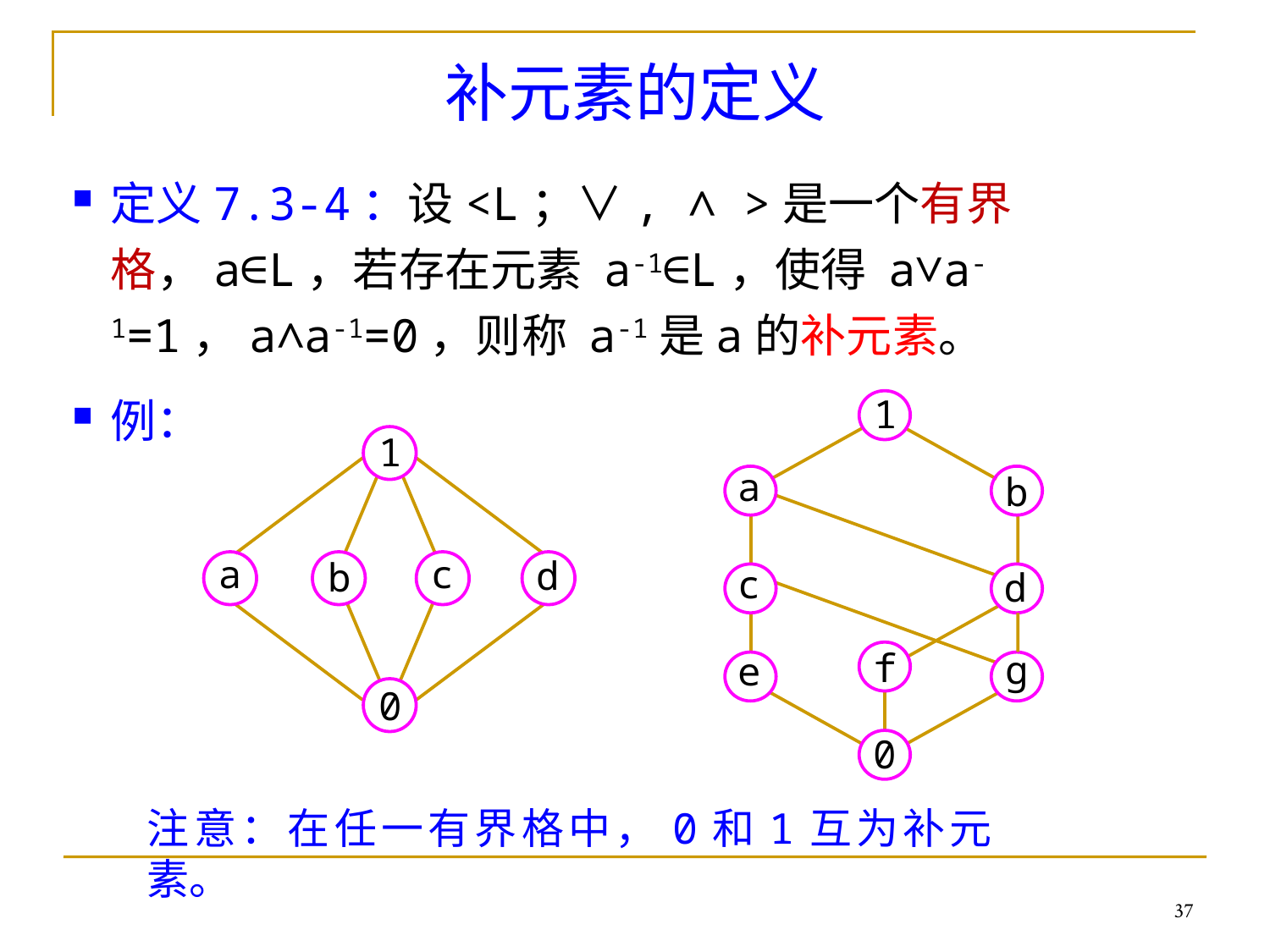

补元素的定义
定义7.3-4：设<L；∨, ∧ >是一个有界格，a∈L，若存在元素 a-1∈L，使得 a∨a-1=1，a∧a-1=0，则称 a-1是a的补元素。
例：
1

a
b

c
d

f
e
g

0

1

a
b
c
d

0
注意：在任一有界格中，0和1互为补元素。
37